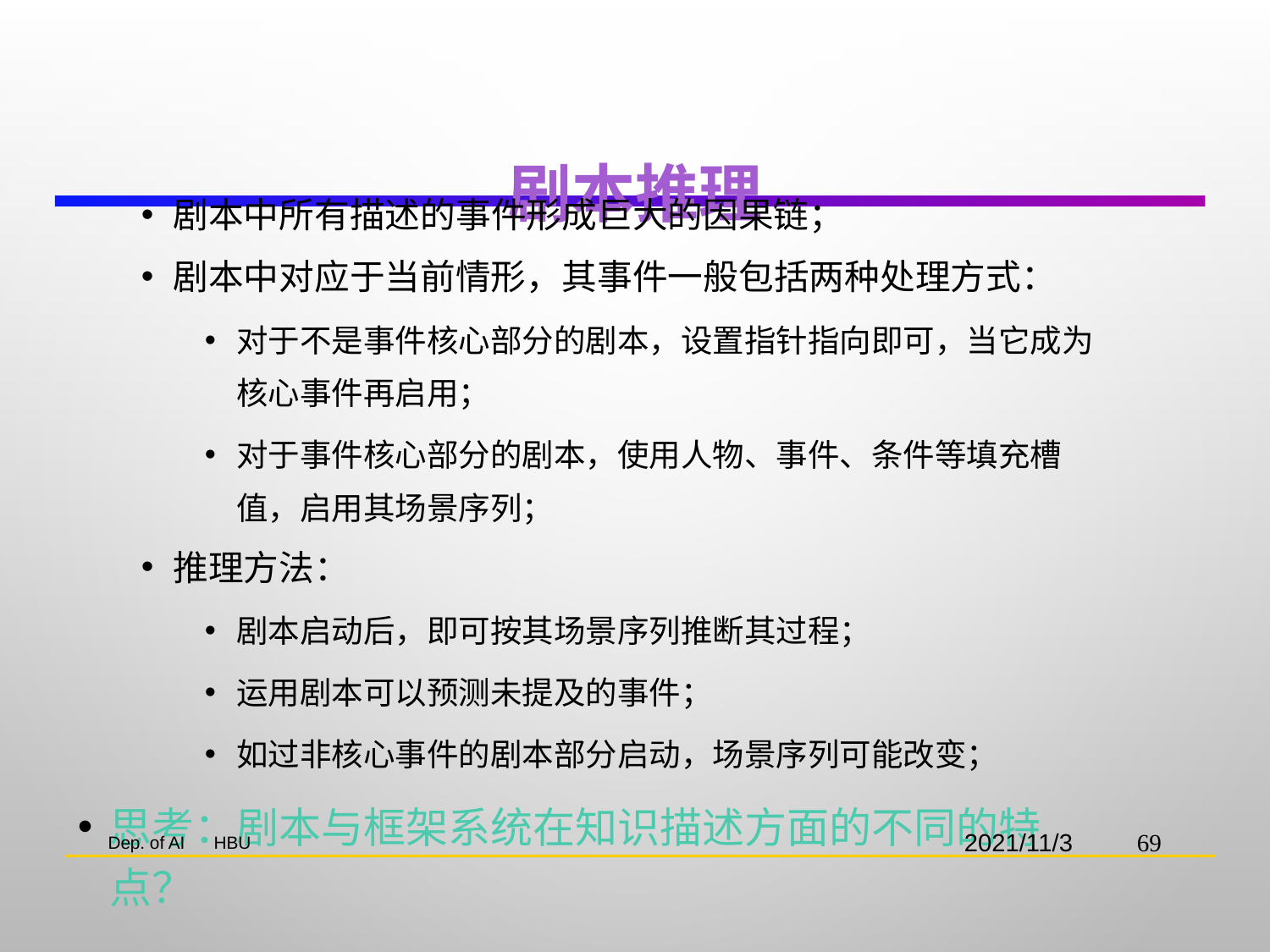

# 剧本推理
剧本中所有描述的事件形成巨大的因果链；
剧本中对应于当前情形，其事件一般包括两种处理方式：
对于不是事件核心部分的剧本，设置指针指向即可，当它成为核心事件再启用；
对于事件核心部分的剧本，使用人物、事件、条件等填充槽值，启用其场景序列；
推理方法：
剧本启动后，即可按其场景序列推断其过程；
运用剧本可以预测未提及的事件；
如过非核心事件的剧本部分启动，场景序列可能改变；
思考：剧本与框架系统在知识描述方面的不同的特点？

Dep. of AI      HBU
2021/11/3
69